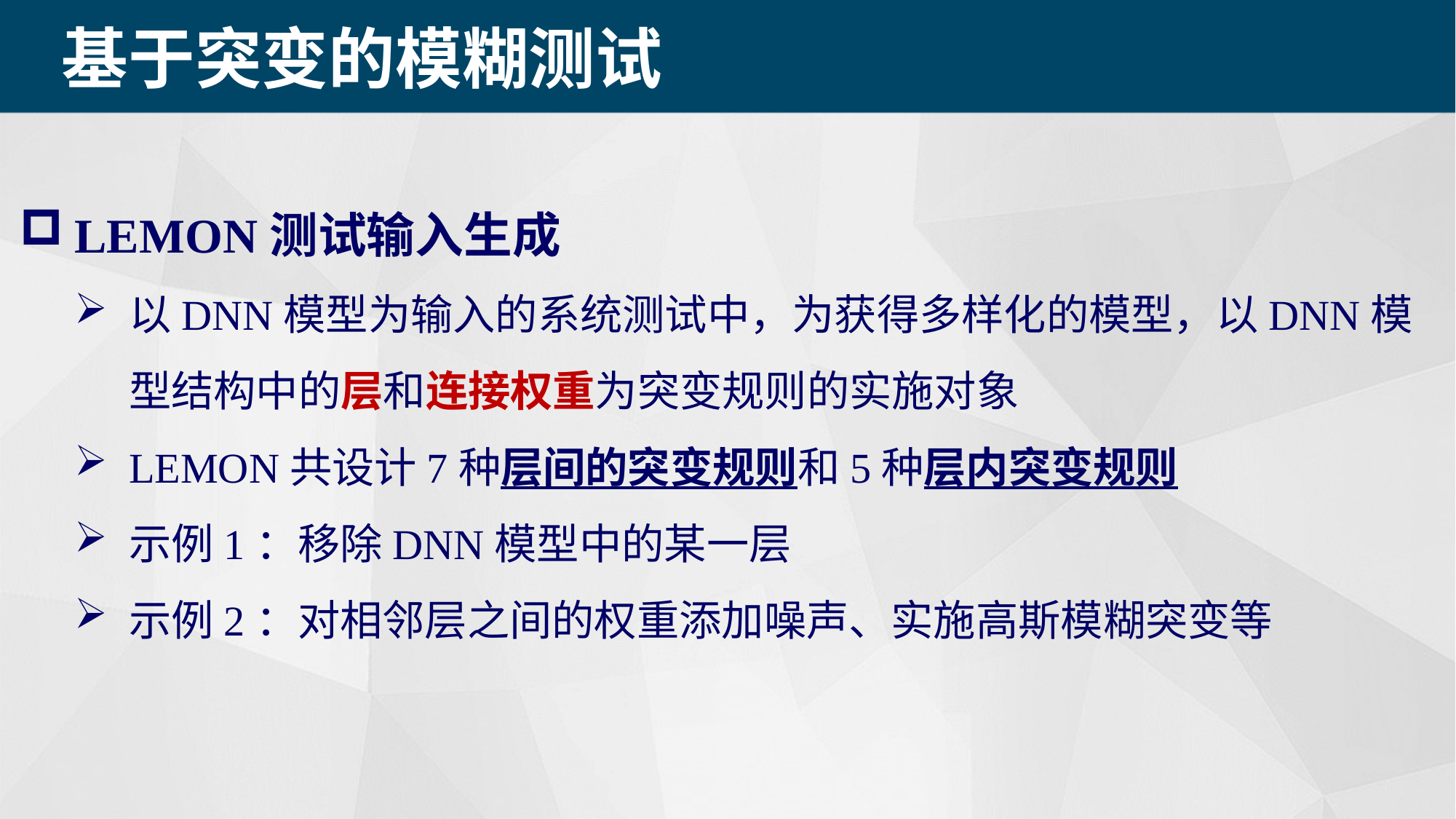

基于突变的模糊测试
LEMON测试输入生成
以DNN模型为输入的系统测试中，为获得多样化的模型，以DNN模型结构中的层和连接权重为突变规则的实施对象
LEMON共设计7种层间的突变规则和5种层内突变规则
示例1：移除DNN模型中的某一层
示例2：对相邻层之间的权重添加噪声、实施高斯模糊突变等